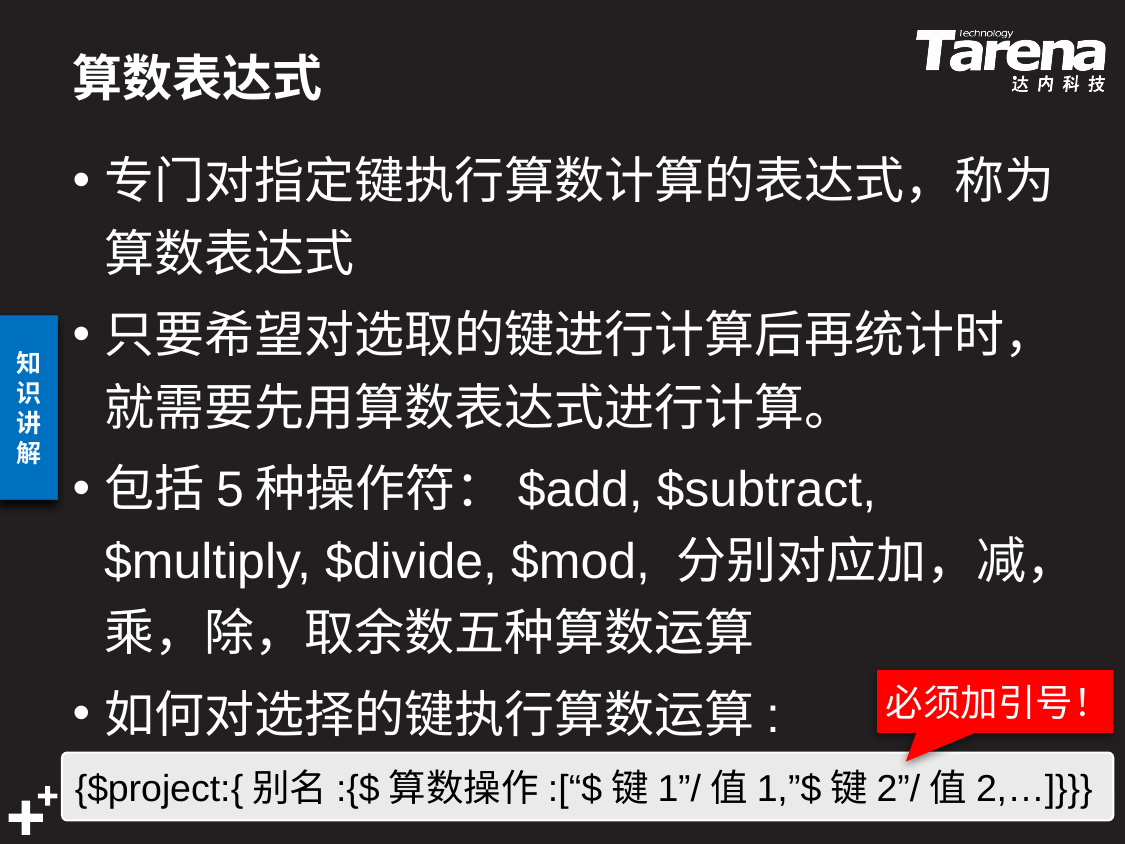

# 算数表达式
专门对指定键执行算数计算的表达式，称为算数表达式
只要希望对选取的键进行计算后再统计时，就需要先用算数表达式进行计算。
包括5种操作符：$add, $subtract, $multiply, $divide, $mod, 分别对应加，减，乘，除，取余数五种算数运算
如何对选择的键执行算数运算:
必须加引号！
{$project:{别名:{$算数操作:[“$键1”/值1,”$键2”/值2,…]}}}